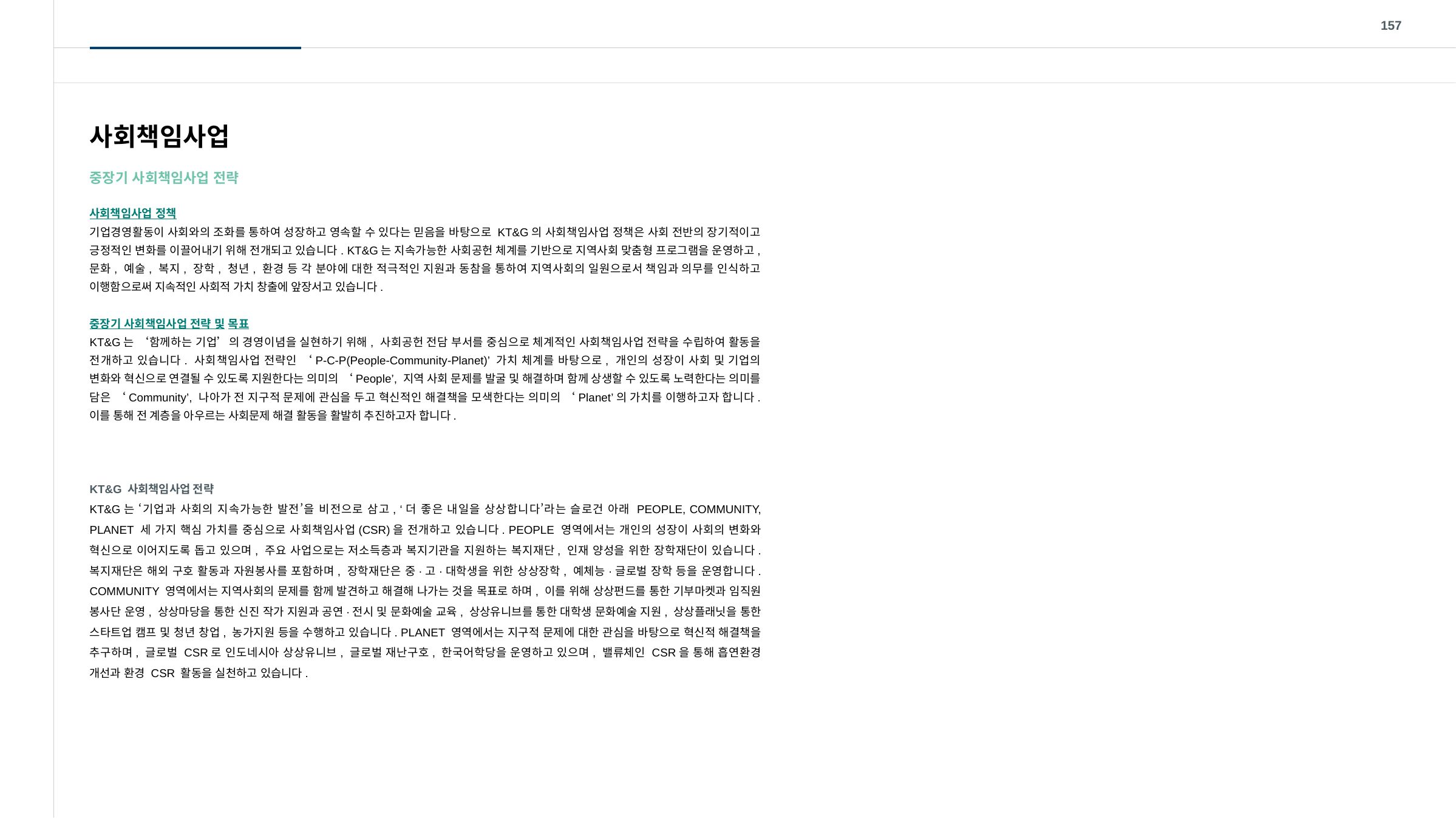

157
사회책임사업
중장기 사회책임사업 전략
사회책임사업 정책
기업경영활동이 사회와의 조화를 통하여 성장하고 영속할 수 있다는 믿음을 바탕으로 KT&G의 사회책임사업 정책은 사회 전반의 장기적이고 긍정적인 변화를 이끌어내기 위해 전개되고 있습니다. KT&G는 지속가능한 사회공헌 체계를 기반으로 지역사회 맞춤형 프로그램을 운영하고, 문화, 예술, 복지, 장학, 청년, 환경 등 각 분야에 대한 적극적인 지원과 동참을 통하여 지역사회의 일원으로서 책임과 의무를 인식하고 이행함으로써 지속적인 사회적 가치 창출에 앞장서고 있습니다.
중장기 사회책임사업 전략 및 목표
KT&G는 ‘함께하는 기업’의 경영이념을 실현하기 위해, 사회공헌 전담 부서를 중심으로 체계적인 사회책임사업 전략을 수립하여 활동을 전개하고 있습니다. 사회책임사업 전략인 ‘P-C-P(People-Community-Planet)’ 가치 체계를 바탕으로, 개인의 성장이 사회 및 기업의 변화와 혁신으로 연결될 수 있도록 지원한다는 의미의 ‘People’, 지역 사회 문제를 발굴 및 해결하며 함께 상생할 수 있도록 노력한다는 의미를 담은 ‘Community’, 나아가 전 지구적 문제에 관심을 두고 혁신적인 해결책을 모색한다는 의미의 ‘Planet’의 가치를 이행하고자 합니다. 이를 통해 전 계층을 아우르는 사회문제 해결 활동을 활발히 추진하고자 합니다.
KT&G 사회책임사업 전략
KT&G는 ‘기업과 사회의 지속가능한 발전’을 비전으로 삼고, ‘더 좋은 내일을 상상합니다’라는 슬로건 아래 PEOPLE, COMMUNITY, PLANET 세 가지 핵심 가치를 중심으로 사회책임사업(CSR)을 전개하고 있습니다. PEOPLE 영역에서는 개인의 성장이 사회의 변화와 혁신으로 이어지도록 돕고 있으며, 주요 사업으로는 저소득층과 복지기관을 지원하는 복지재단, 인재 양성을 위한 장학재단이 있습니다. 복지재단은 해외 구호 활동과 자원봉사를 포함하며, 장학재단은 중·고·대학생을 위한 상상장학, 예체능·글로벌 장학 등을 운영합니다. COMMUNITY 영역에서는 지역사회의 문제를 함께 발견하고 해결해 나가는 것을 목표로 하며, 이를 위해 상상펀드를 통한 기부마켓과 임직원 봉사단 운영, 상상마당을 통한 신진 작가 지원과 공연·전시 및 문화예술 교육, 상상유니브를 통한 대학생 문화예술 지원, 상상플래닛을 통한 스타트업 캠프 및 청년 창업, 농가지원 등을 수행하고 있습니다. PLANET 영역에서는 지구적 문제에 대한 관심을 바탕으로 혁신적 해결책을 추구하며, 글로벌 CSR로 인도네시아 상상유니브, 글로벌 재난구호, 한국어학당을 운영하고 있으며, 밸류체인 CSR을 통해 흡연환경 개선과 환경 CSR 활동을 실천하고 있습니다.